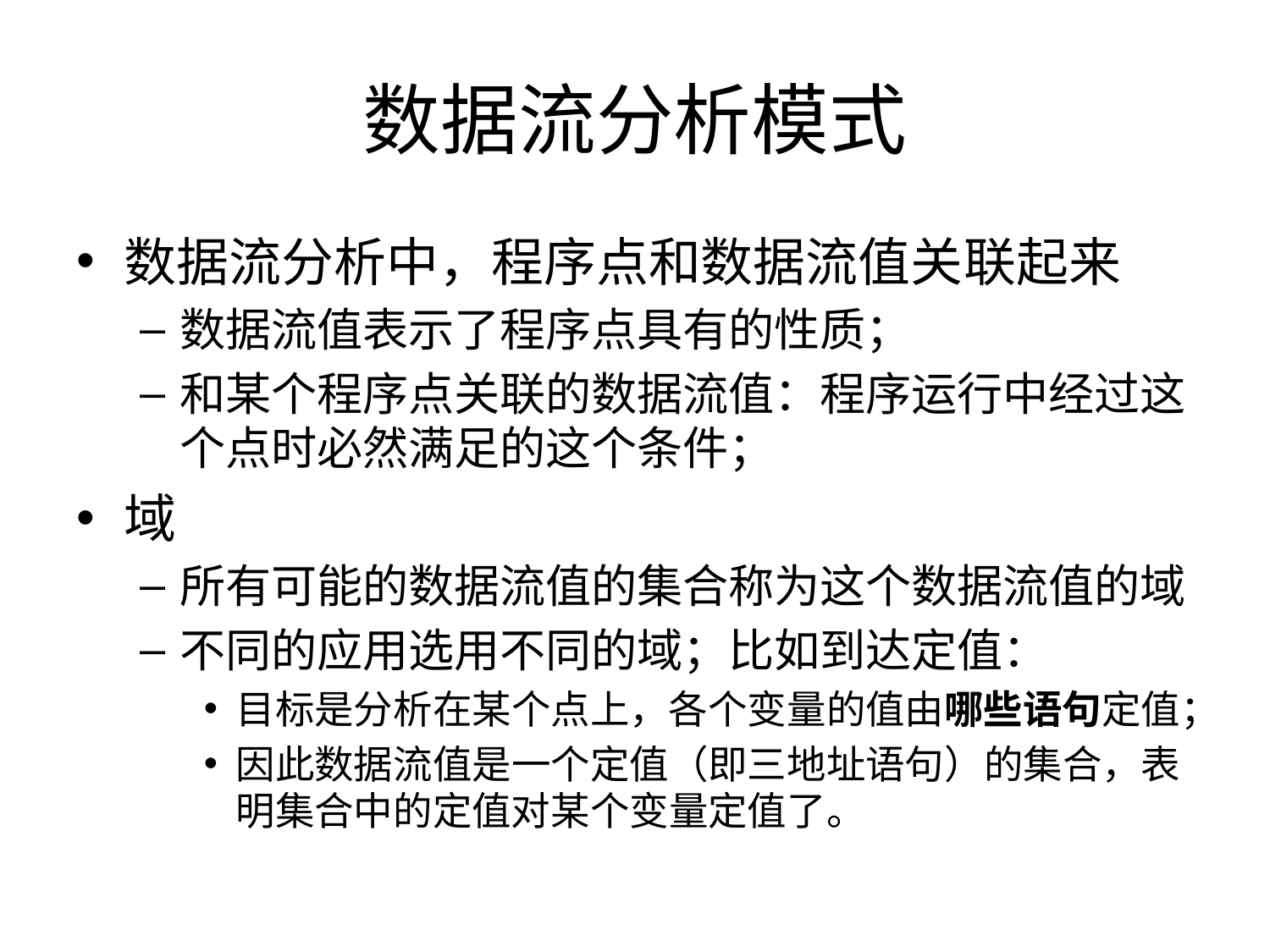

# 数据流分析模式
数据流分析中，程序点和数据流值关联起来
数据流值表示了程序点具有的性质；
和某个程序点关联的数据流值：程序运行中经过这个点时必然满足的这个条件；
域
所有可能的数据流值的集合称为这个数据流值的域
不同的应用选用不同的域；比如到达定值：
目标是分析在某个点上，各个变量的值由哪些语句定值；
因此数据流值是一个定值（即三地址语句）的集合，表明集合中的定值对某个变量定值了。